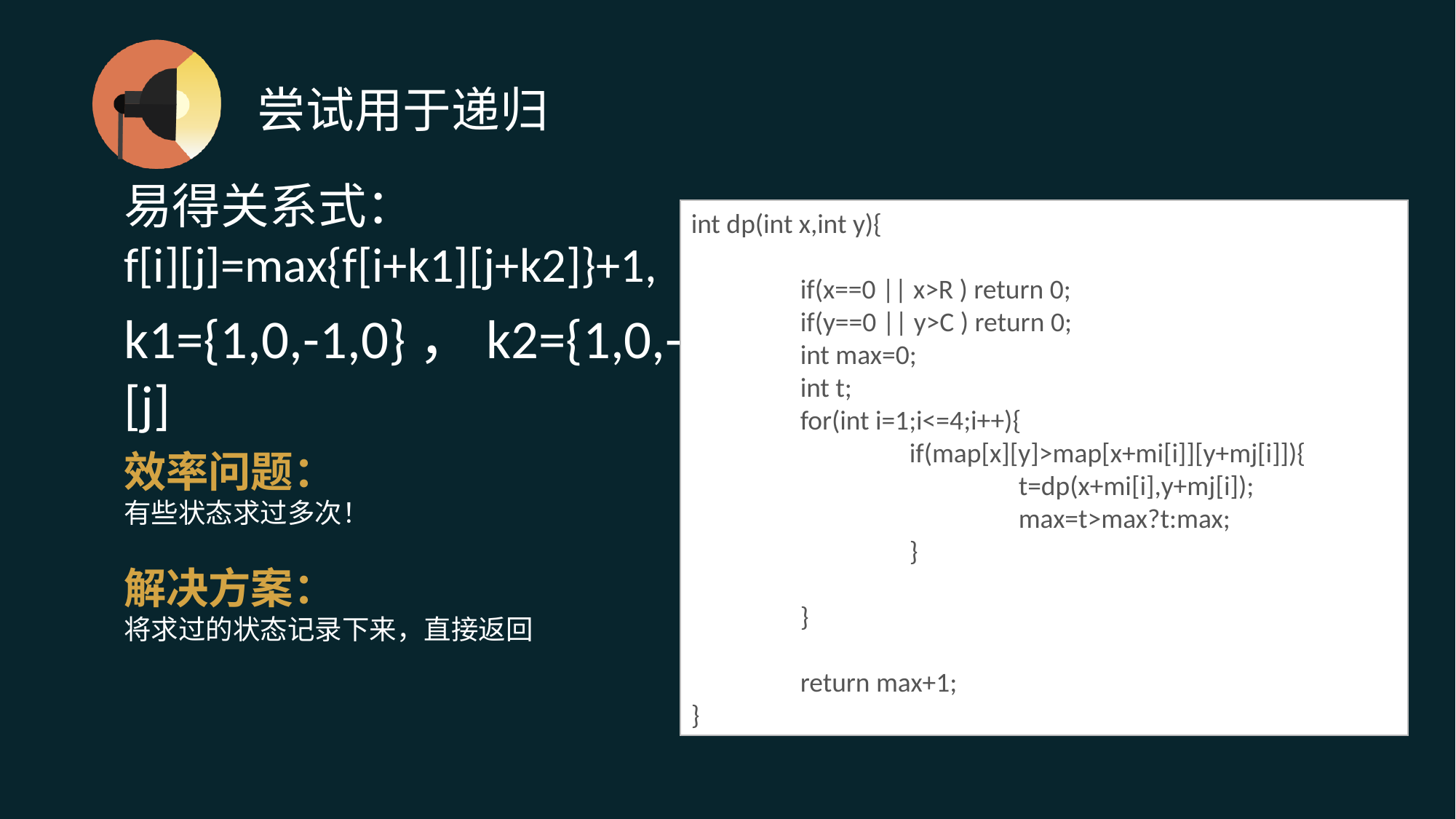

# 尝试用于递归
易得关系式：
f[i][j]=max{f[i+k1][j+k2]}+1,
int dp(int x,int y){

	if(x==0 || x>R ) return 0;
	if(y==0 || y>C ) return 0;
	int max=0;
	int t;
	for(int i=1;i<=4;i++){
		if(map[x][y]>map[x+mi[i]][y+mj[i]]){
			t=dp(x+mi[i],y+mj[i]);
			max=t>max?t:max;
		}

	}

	return max+1;
}
k1={1,0,-1,0}，k2={1,0,-1,0},且map[i+k1][j+k2]<map[i][j]
效率问题：
有些状态求过多次！

解决方案：
将求过的状态记录下来，直接返回